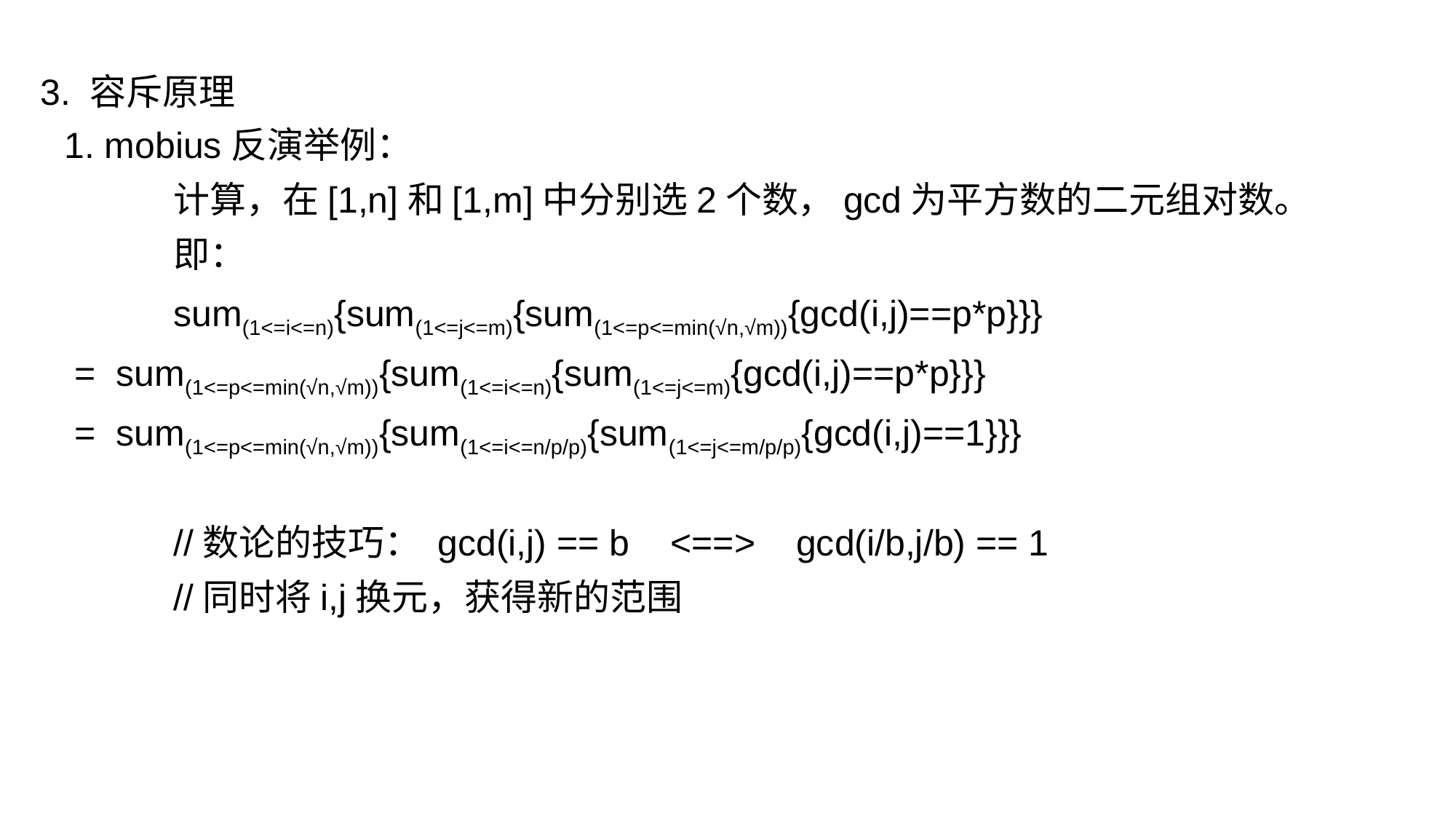

3. 容斥原理
1. mobius反演举例：
	计算，在[1,n]和[1,m]中分别选2个数，gcd为平方数的二元组对数。
	即：
	sum(1<=i<=n){sum(1<=j<=m){sum(1<=p<=min(√n,√m)){gcd(i,j)==p*p}}}
 =  sum(1<=p<=min(√n,√m)){sum(1<=i<=n){sum(1<=j<=m){gcd(i,j)==p*p}}}
 =  sum(1<=p<=min(√n,√m)){sum(1<=i<=n/p/p){sum(1<=j<=m/p/p){gcd(i,j)==1}}}

	//数论的技巧： gcd(i,j) == b    <==>    gcd(i/b,j/b) == 1
	//同时将i,j换元，获得新的范围